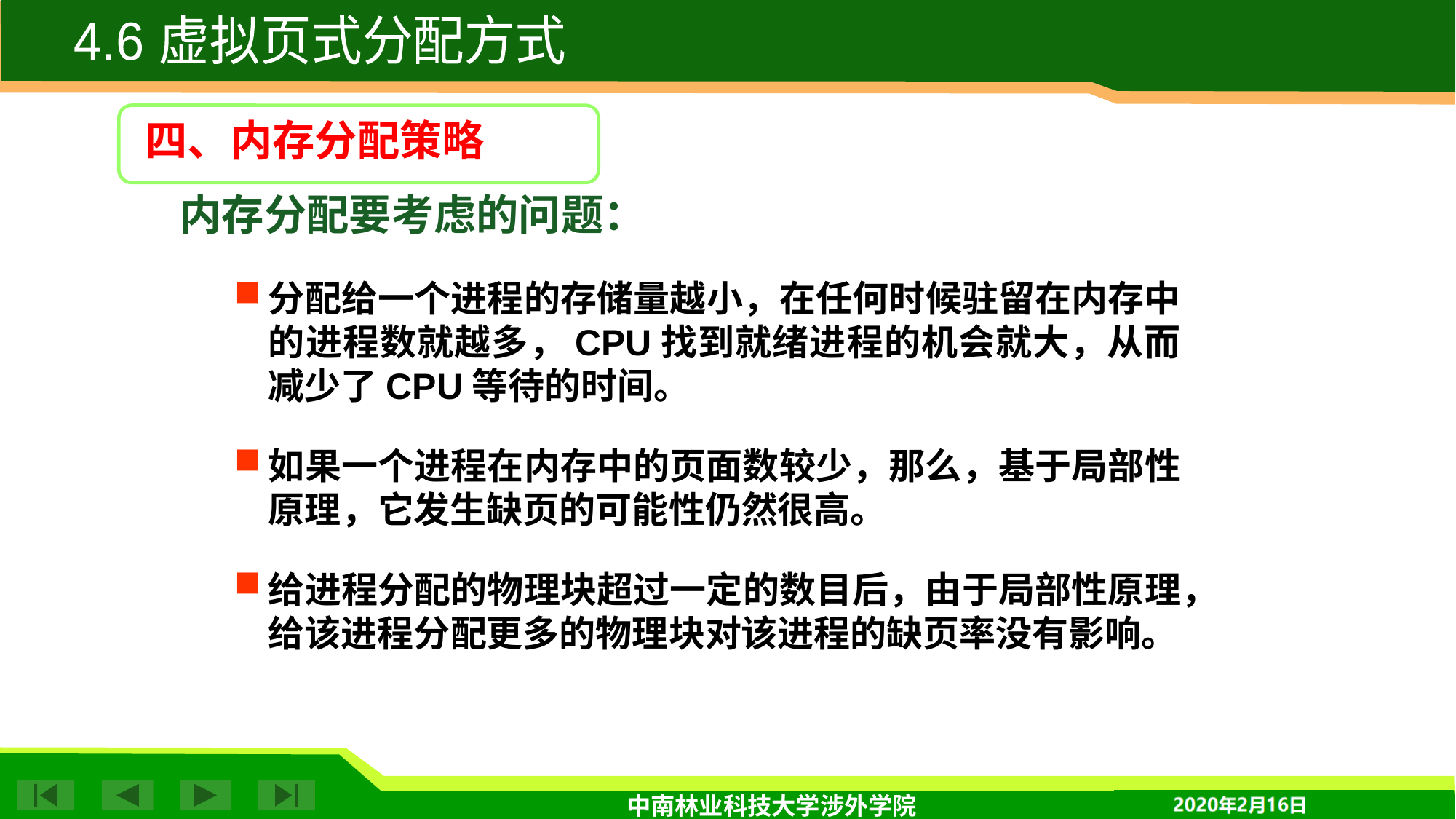

4.6 虚拟页式分配方式

四、内存分配策略
内存分配要考虑的问题：
分配给一个进程的存储量越小，在任何时候驻留在内存中的进程数就越多，CPU找到就绪进程的机会就大，从而减少了CPU等待的时间。
如果一个进程在内存中的页面数较少，那么，基于局部性原理，它发生缺页的可能性仍然很高。
给进程分配的物理块超过一定的数目后，由于局部性原理，给该进程分配更多的物理块对该进程的缺页率没有影响。